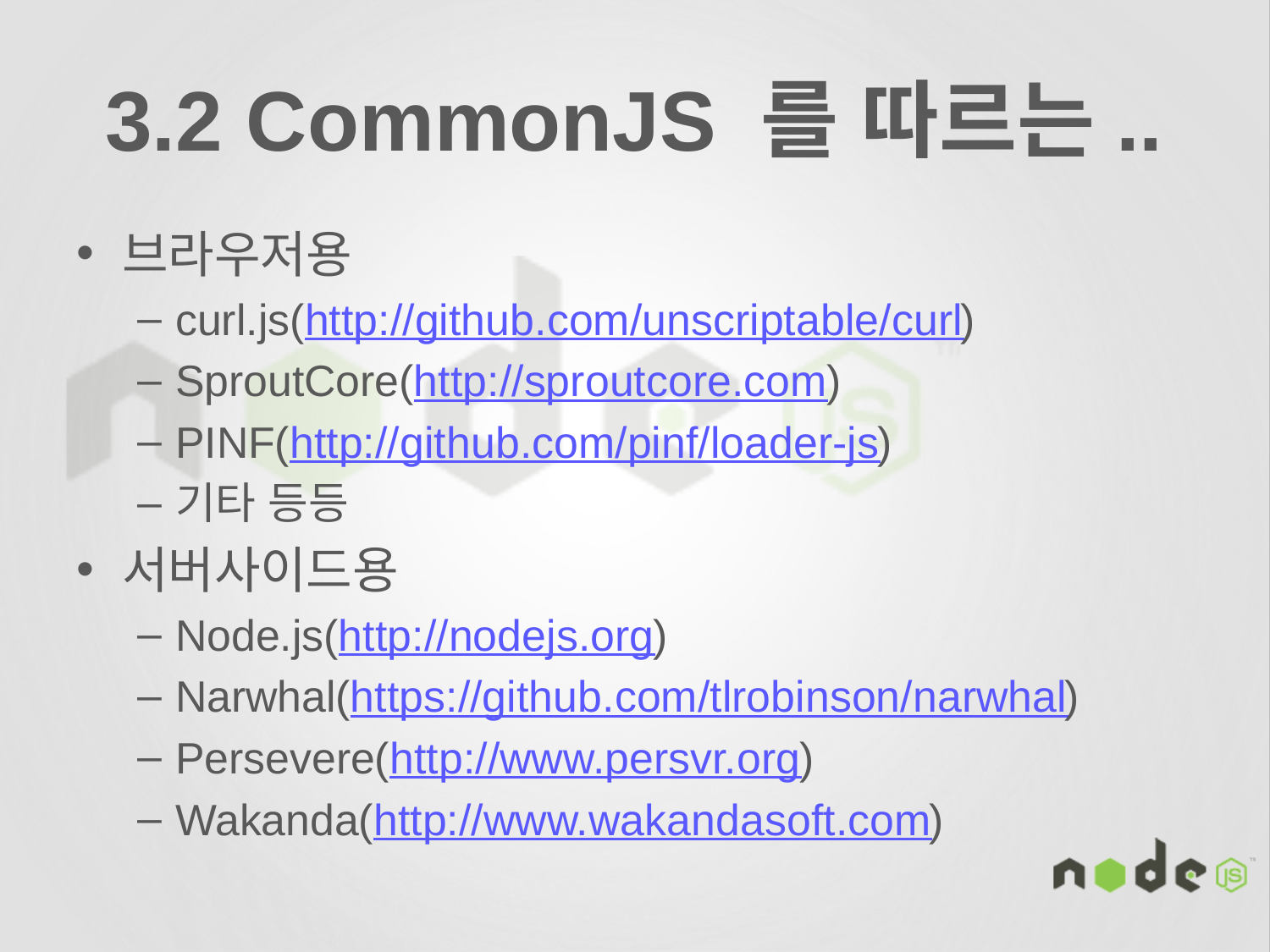

# 3.2 CommonJS 를 따르는..
브라우저용
curl.js(http://github.com/unscriptable/curl)
SproutCore(http://sproutcore.com)
PINF(http://github.com/pinf/loader-js)
기타 등등
서버사이드용
Node.js(http://nodejs.org)
Narwhal(https://github.com/tlrobinson/narwhal)
Persevere(http://www.persvr.org)
Wakanda(http://www.wakandasoft.com)